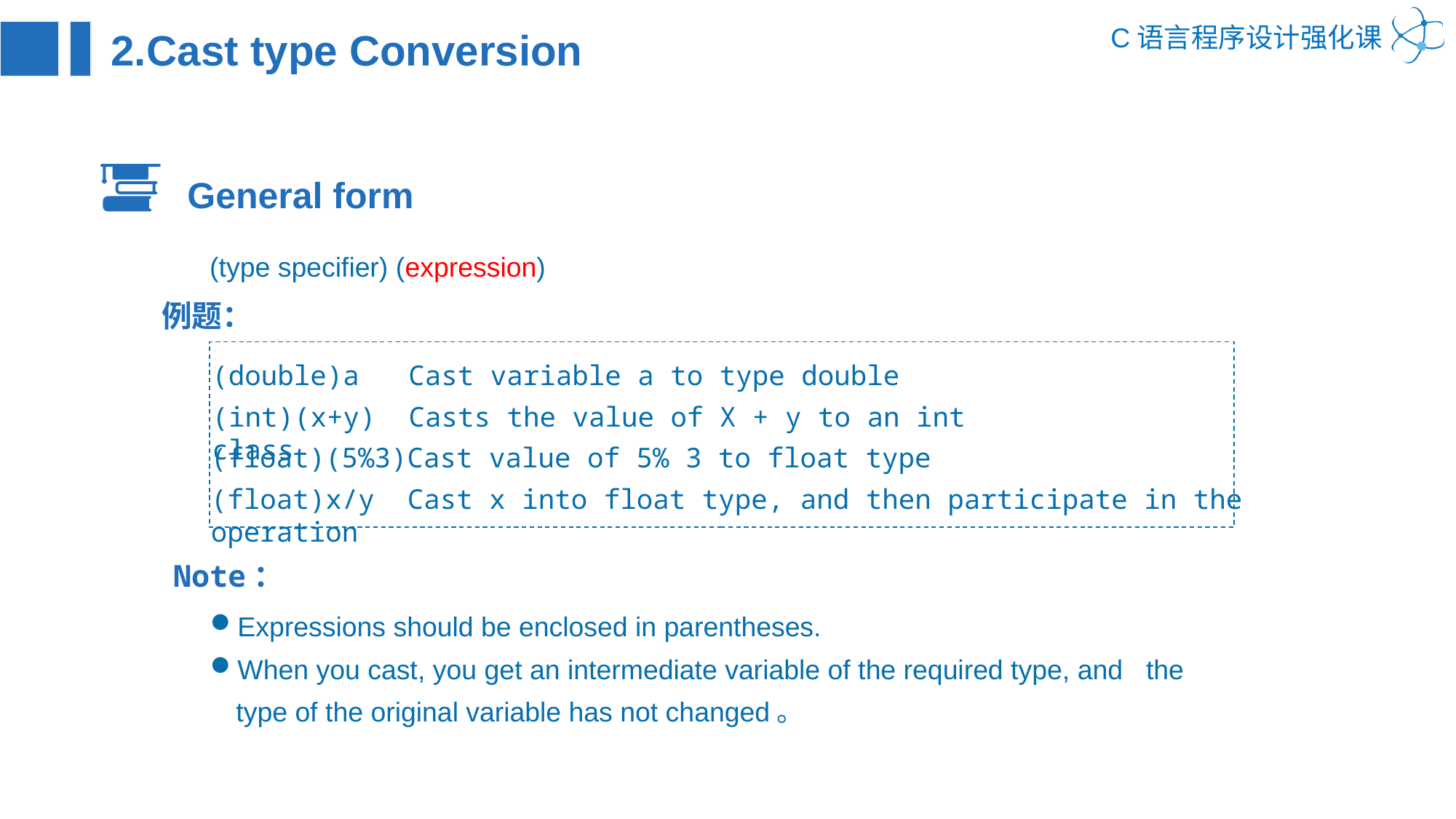

2.Cast type Conversion

General form

(type specifier) (expression)
例题：

(double)a   Cast variable a to type double
(int)(x+y)  Casts the value of X + y to an int class
(float)(5%3)Cast value of 5% 3 to float type
(float)x/y  Cast x into float type, and then participate in the operation
Note：
Expressions should be enclosed in parentheses.
When you cast, you get an intermediate variable of the required type, and 0the type of the original variable has not changed。